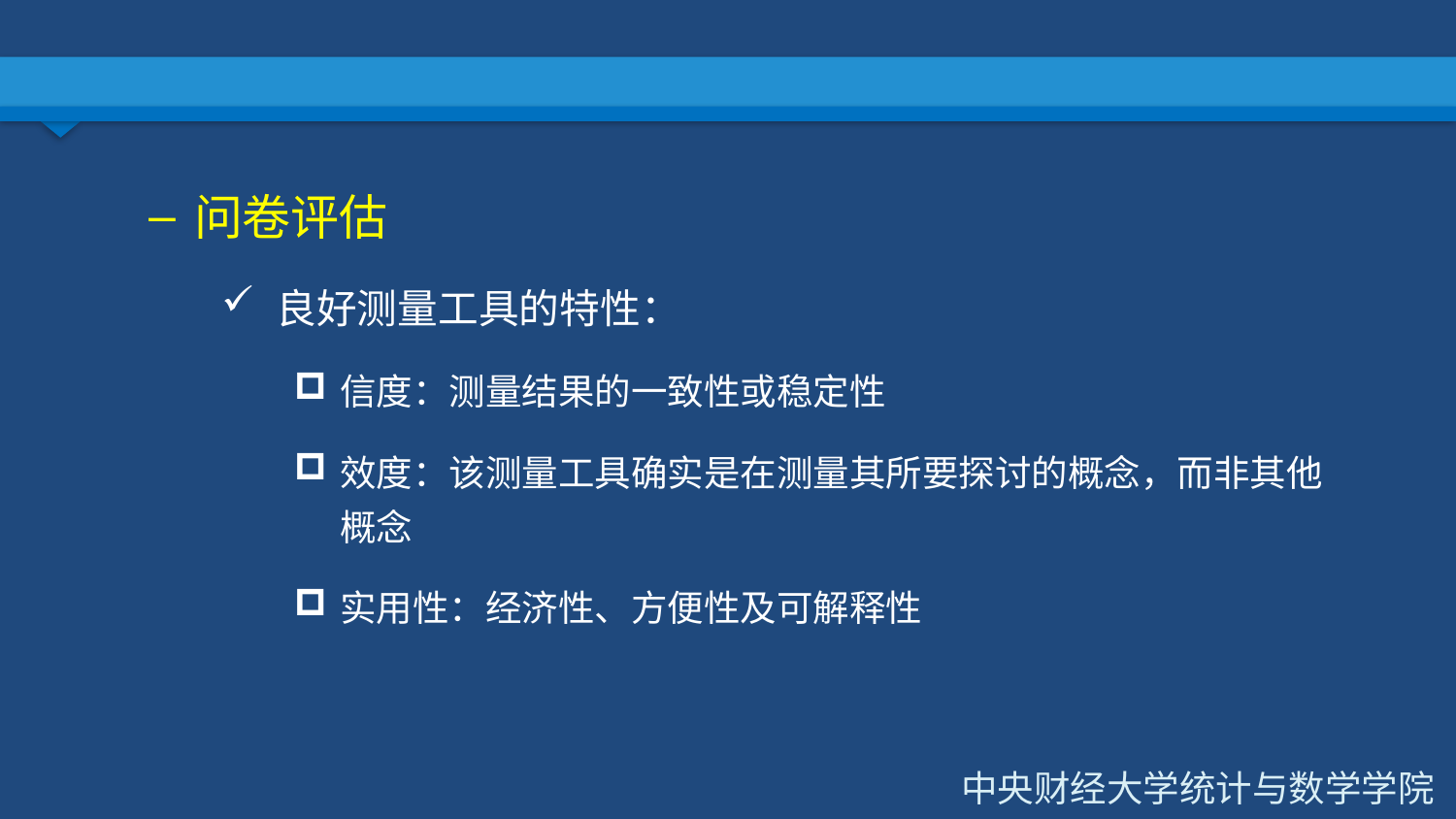

#
问卷评估
良好测量工具的特性：
信度：测量结果的一致性或稳定性
效度：该测量工具确实是在测量其所要探讨的概念，而非其他概念
实用性：经济性、方便性及可解释性